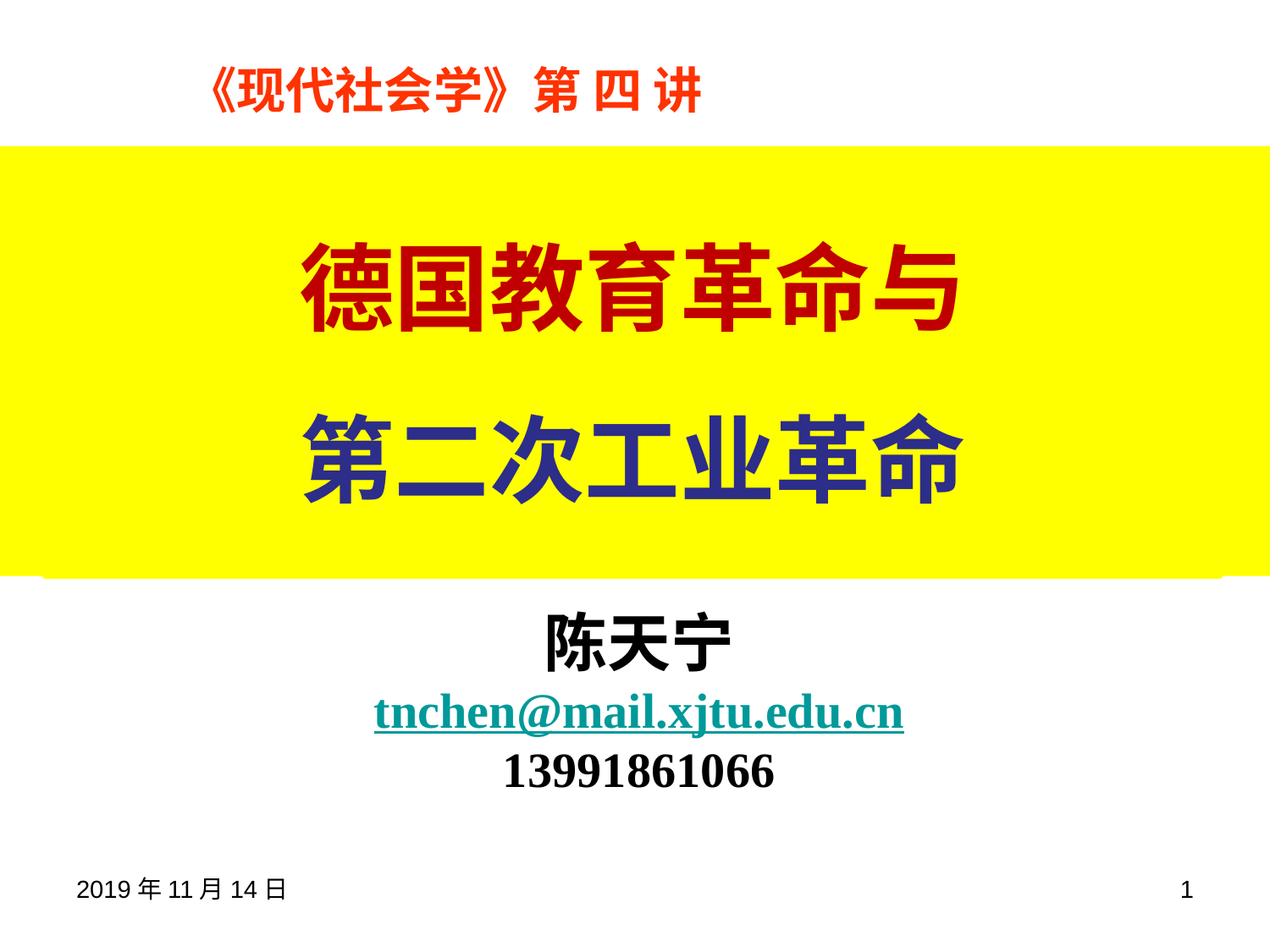

《现代社会学》第 四 讲

# 德国教育革命与 第二次工业革命
陈天宁
tnchen@mail.xjtu.edu.cn
13991861066
2019年11月14日
1